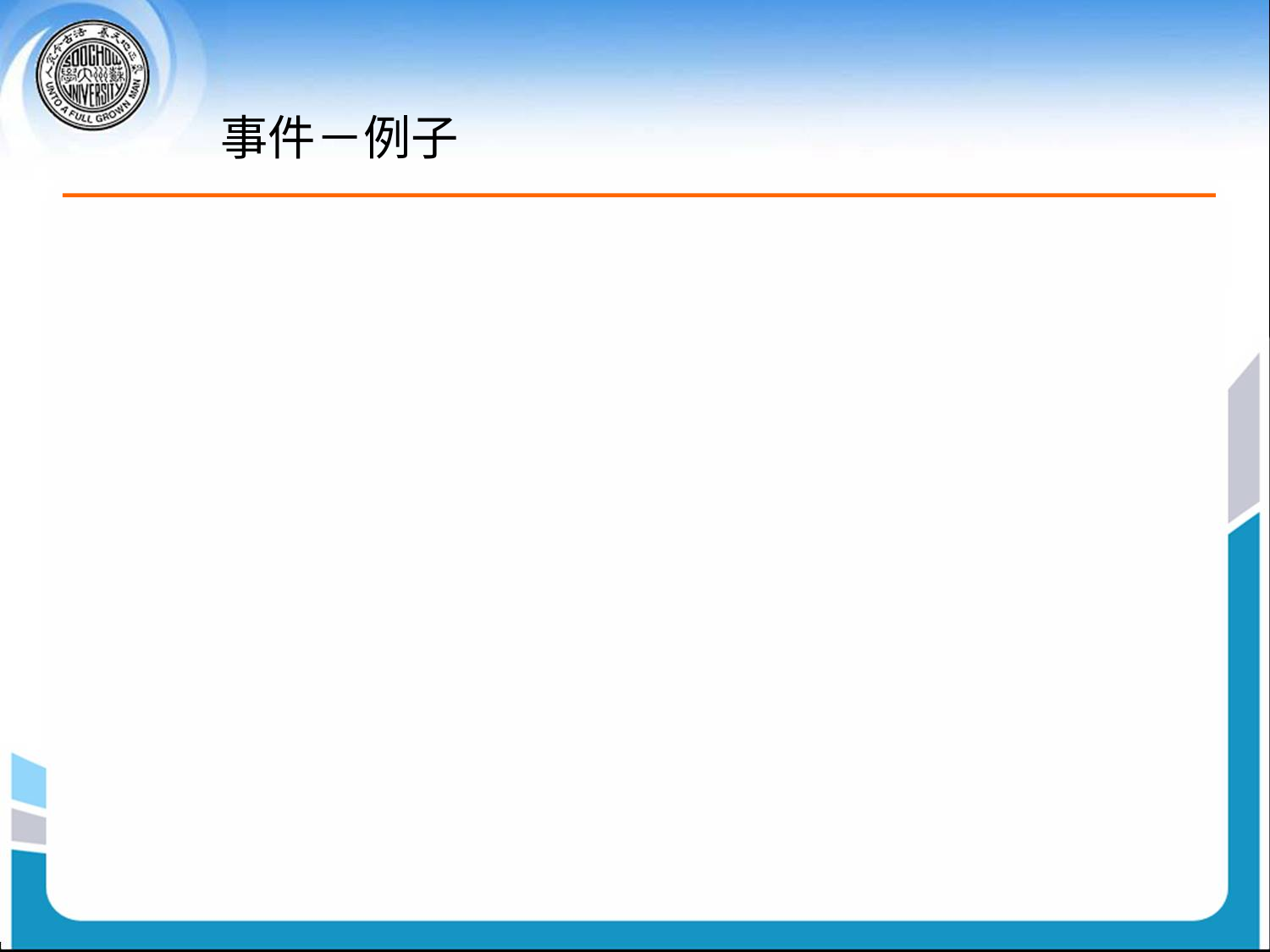

# 事件－例子
三个线程：
主线程
读线程
写线程
读线程必须在写线程操作结束后才能进行读；
主线程必须等读和写线程结束后才能结束